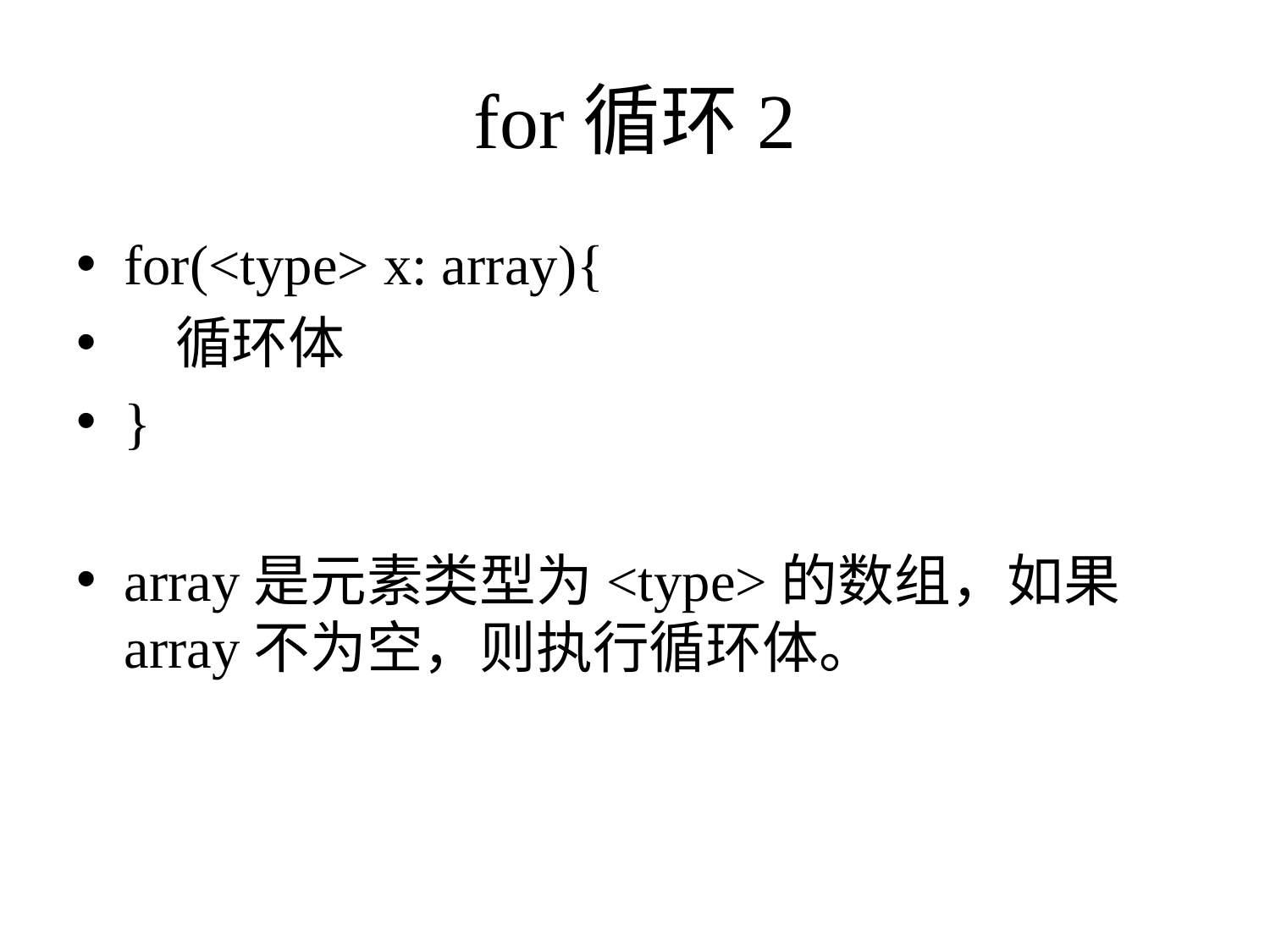

# for循环2
for(<type> x: array){
   循环体
}

array是元素类型为<type>的数组，如果array不为空，则执行循环体。